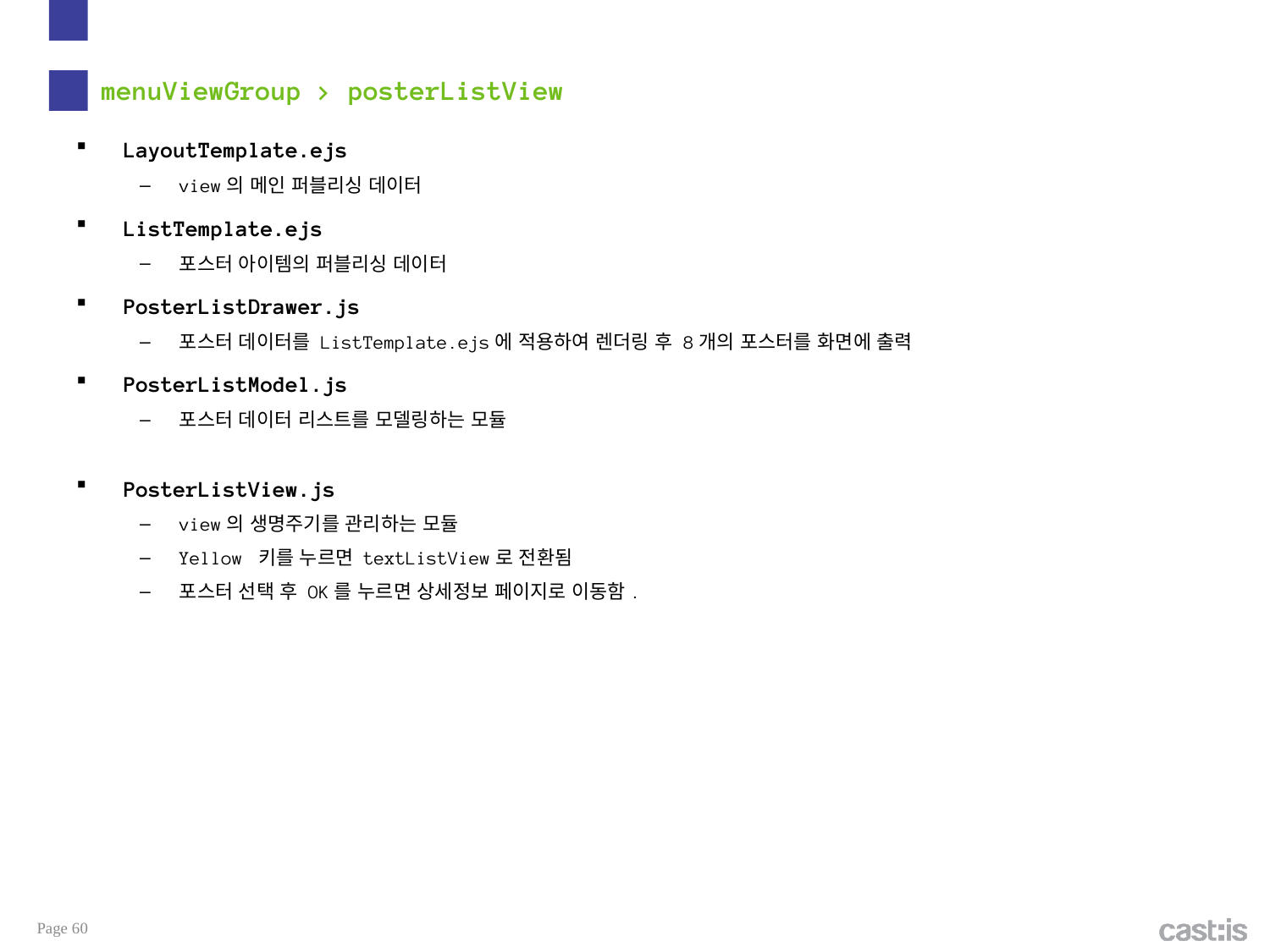

# menuViewGroup > posterListView
LayoutTemplate.ejs
view의 메인 퍼블리싱 데이터

ListTemplate.ejs
포스터 아이템의 퍼블리싱 데이터

PosterListDrawer.js
포스터 데이터를 ListTemplate.ejs에 적용하여 렌더링 후 8개의 포스터를 화면에 출력

PosterListModel.js
포스터 데이터 리스트를 모델링하는 모듈

PosterListView.js
view의 생명주기를 관리하는 모듈
Yellow 키를 누르면 textListView로 전환됨
포스터 선택 후 OK를 누르면 상세정보 페이지로 이동함.

Page 60